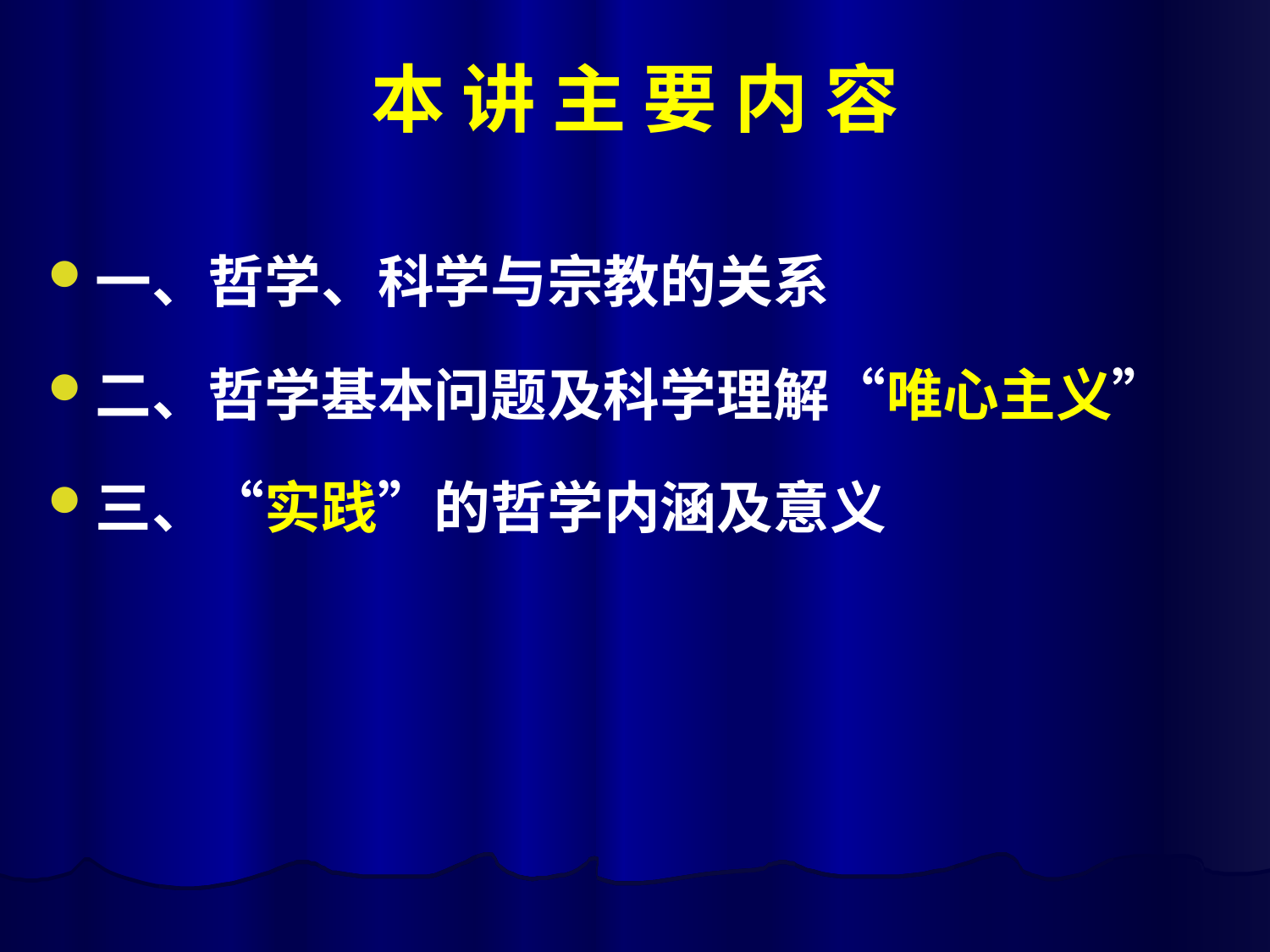

# 本 讲 主 要 内 容
一、哲学、科学与宗教的关系
二、哲学基本问题及科学理解“唯心主义”
三、“实践”的哲学内涵及意义